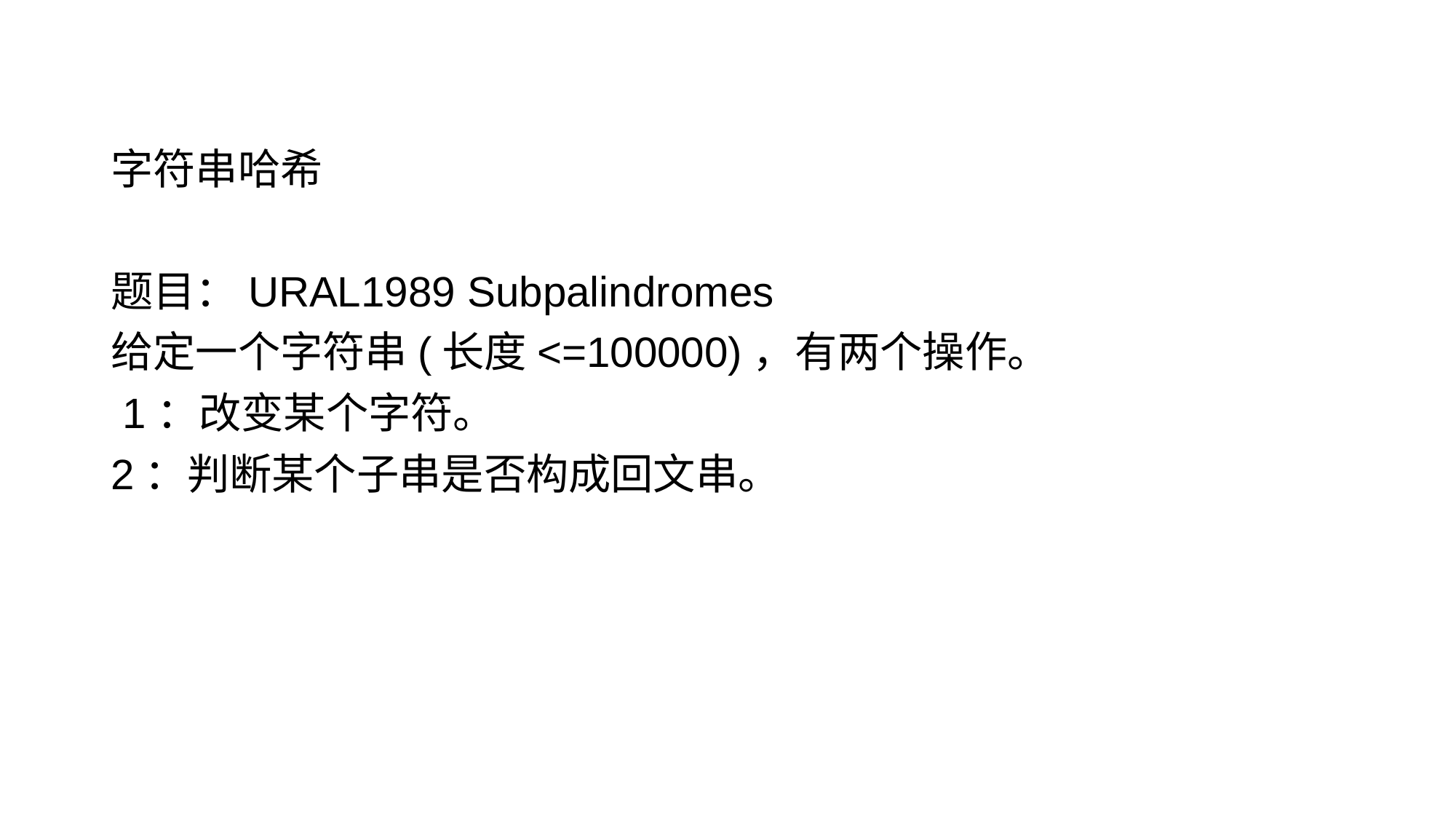

字符串哈希

题目：URAL1989 Subpalindromes
给定一个字符串(长度<=100000)，有两个操作。
 1：改变某个字符。
2：判断某个子串是否构成回文串。